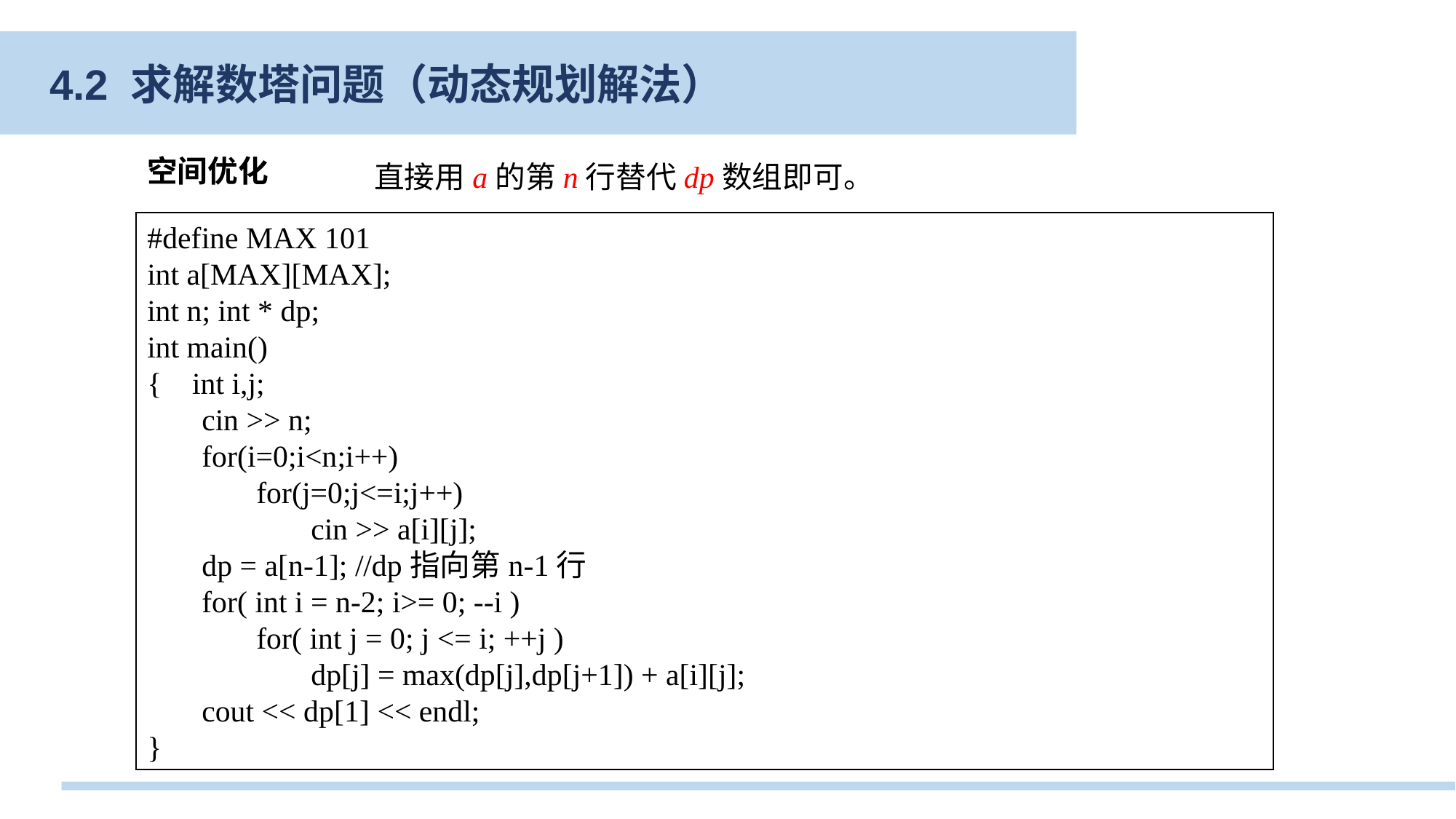

数塔问题——递推型动态规划求解思路
4.2 求解数塔问题（动态规划解法）
直接用a的第n行替代dp数组即可。
空间优化
#define MAX 101
int a[MAX][MAX];
int n; int * dp;
int main()
{    int i,j;
cin >> n;
for(i=0;i<n;i++)
for(j=0;j<=i;j++)
cin >> a[i][j];
dp = a[n-1]; //dp指向第n-1行
for( int i = n-2; i>= 0; --i )
for( int j = 0; j <= i; ++j )
dp[j] = max(dp[j],dp[j+1]) + a[i][j];
cout << dp[1] << endl;
}